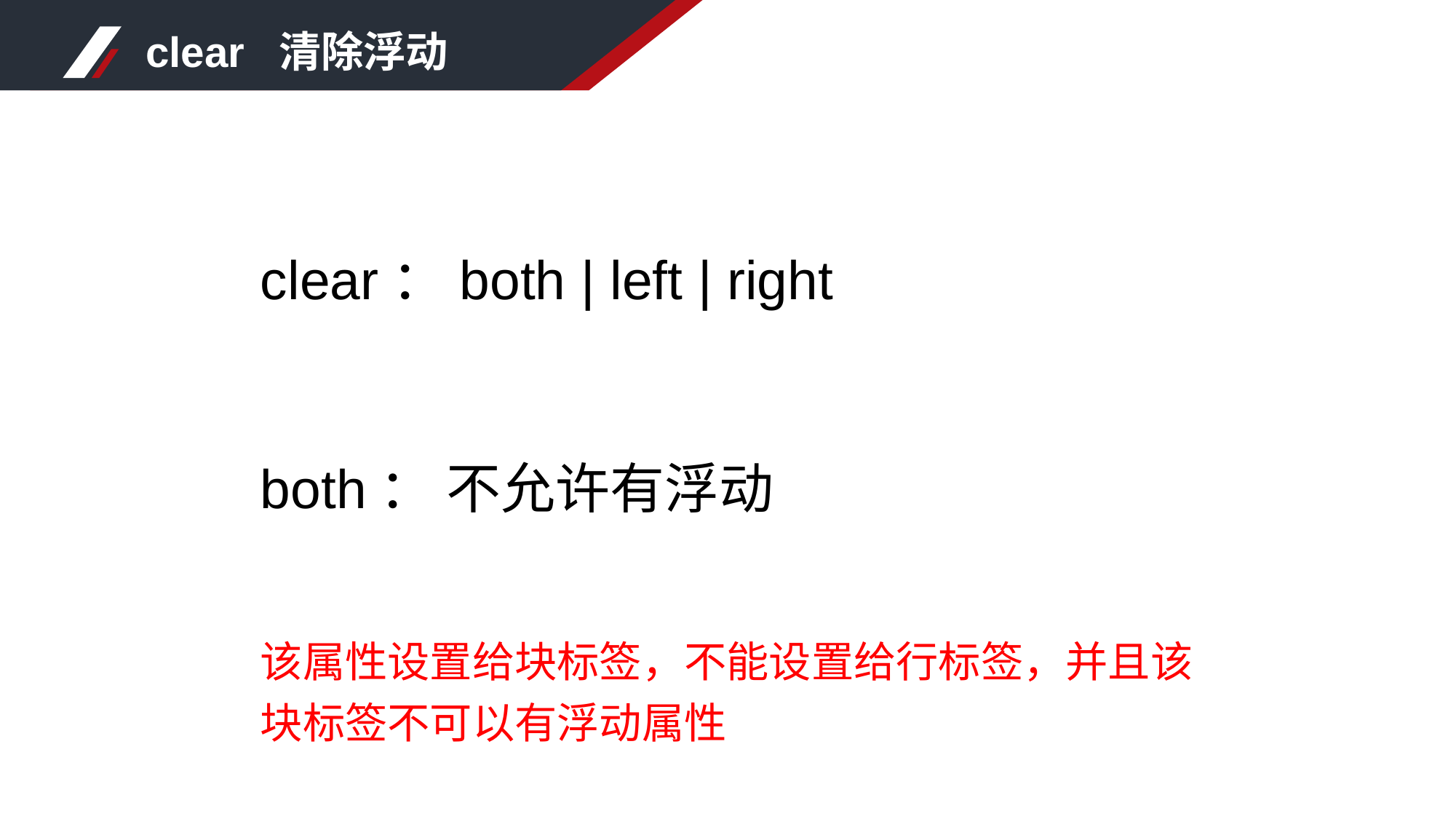

clear  清除浮动

clear：both | left | right

both： 不允许有浮动

该属性设置给块标签，不能设置给行标签，并且该块标签不可以有浮动属性